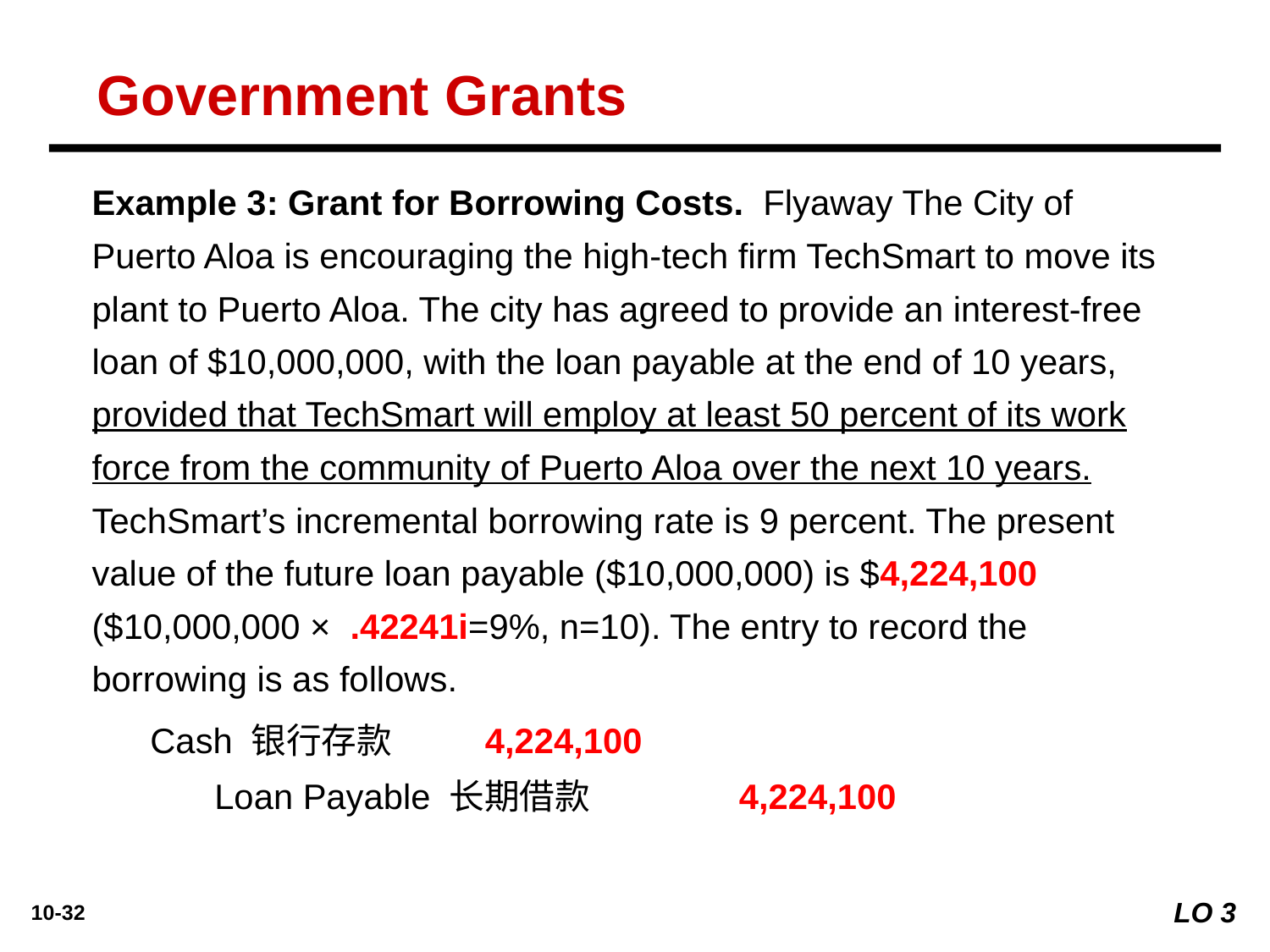

Government Grants

Example 3: Grant for Borrowing Costs.  Flyaway The City of Puerto Aloa is encouraging the high-tech ﬁrm TechSmart to move its plant to Puerto Aloa. The city has agreed to provide an interest-free loan of $10,000,000, with the loan payable at the end of 10 years, provided that TechSmart will employ at least 50 percent of its work force from the community of Puerto Aloa over the next 10 years. TechSmart’s incremental borrowing rate is 9 percent. The present value of the future loan payable ($10,000,000) is $4,224,100 ($10,000,000 ×  .42241i=9%, n=10). The entry to record the borrowing is as follows.
Cash 银行存款	 4,224,100
	Loan Payable 长期借款		 4,224,100
LO 3